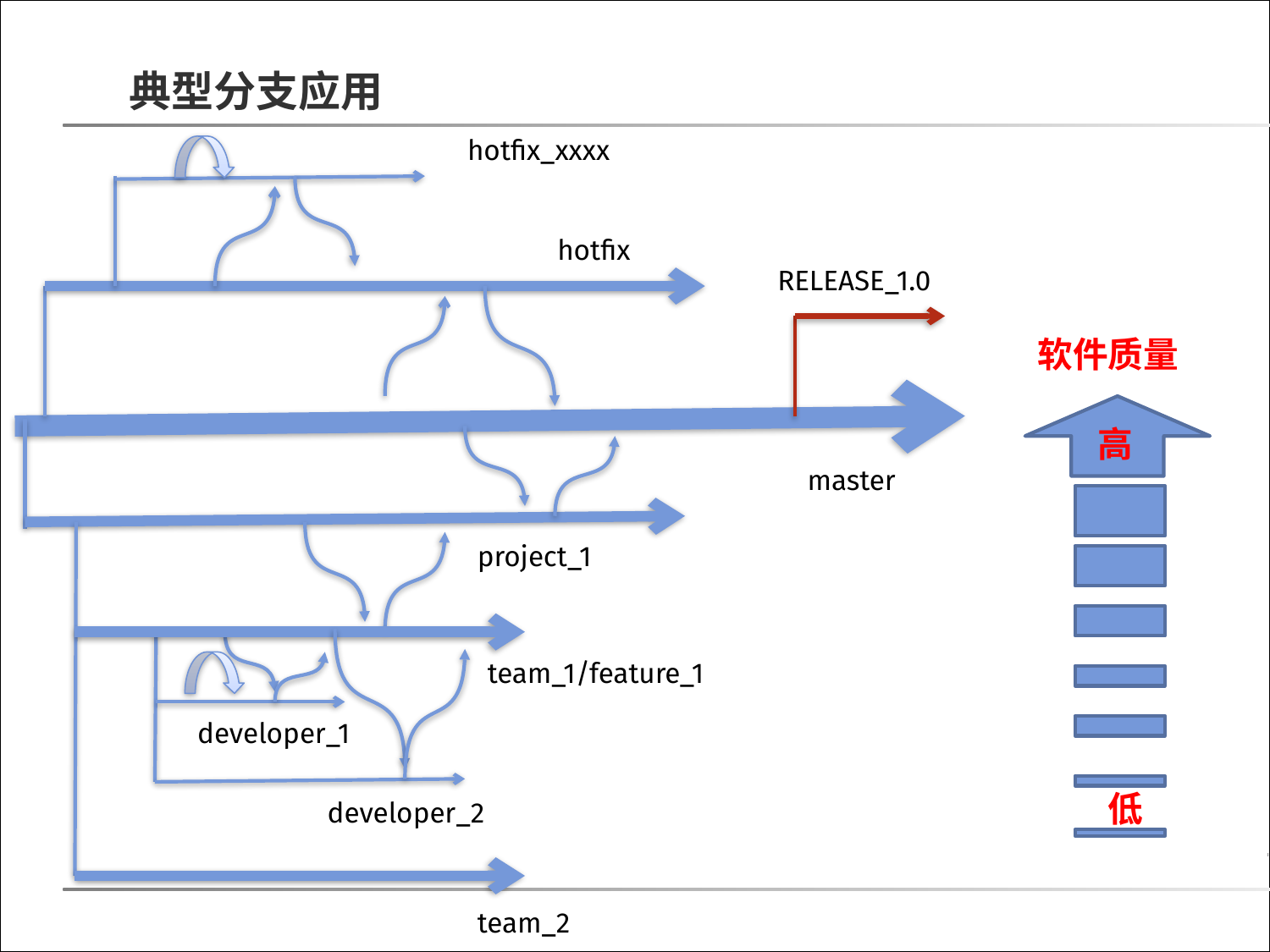

典型分支应用
hotfix_xxxx

hotfix
RELEASE_1.0
软件质量

高
master

project_1

team_1/feature_1

developer_1

低
developer_2

team_2